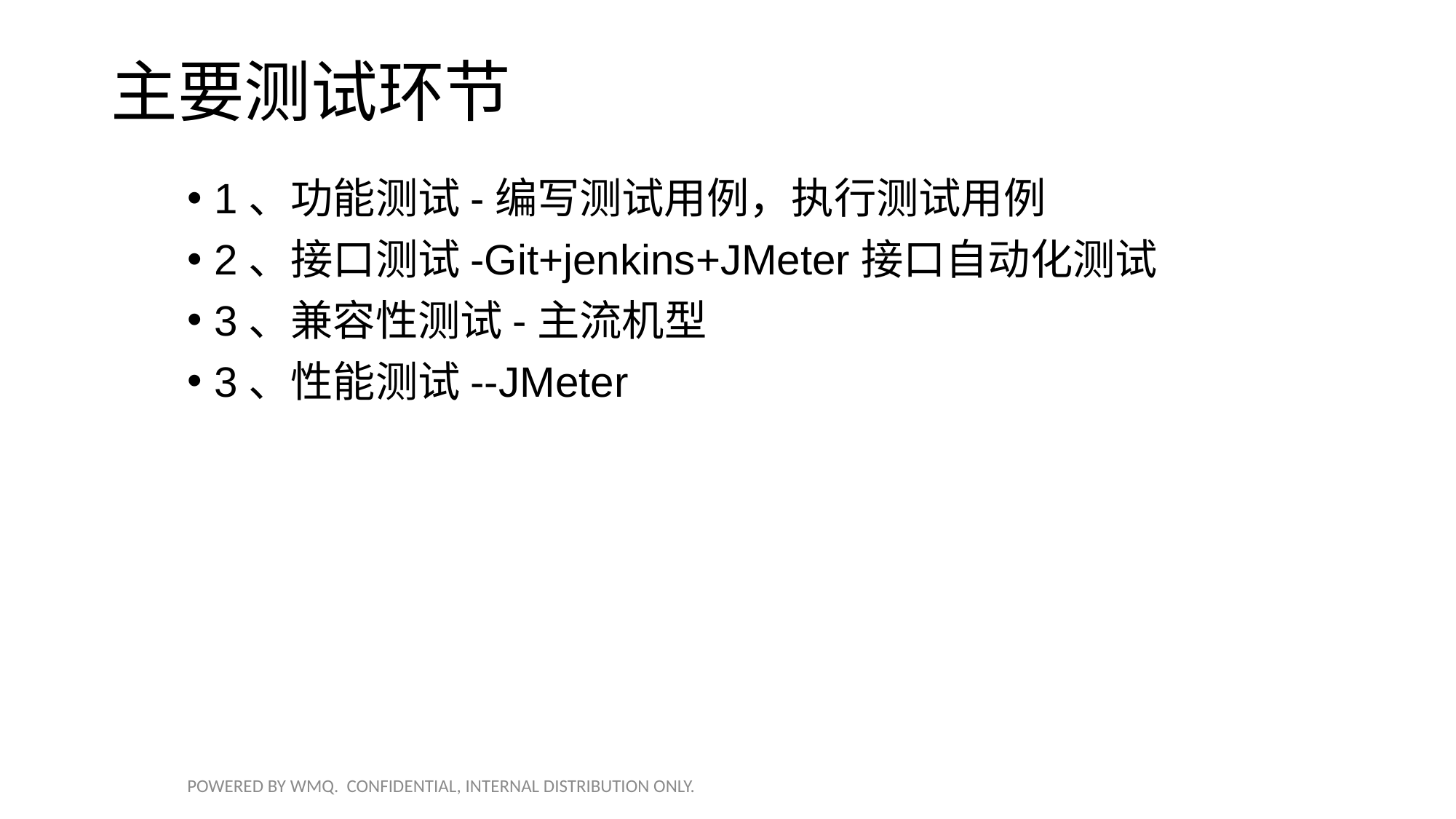

# 主要测试环节
1、功能测试-编写测试用例，执行测试用例
2、接口测试-Git+jenkins+JMeter接口自动化测试
3、兼容性测试-主流机型
3、性能测试--JMeter

3
POWERED BY WMQ.  CONFIDENTIAL, INTERNAL DISTRIBUTION ONLY.